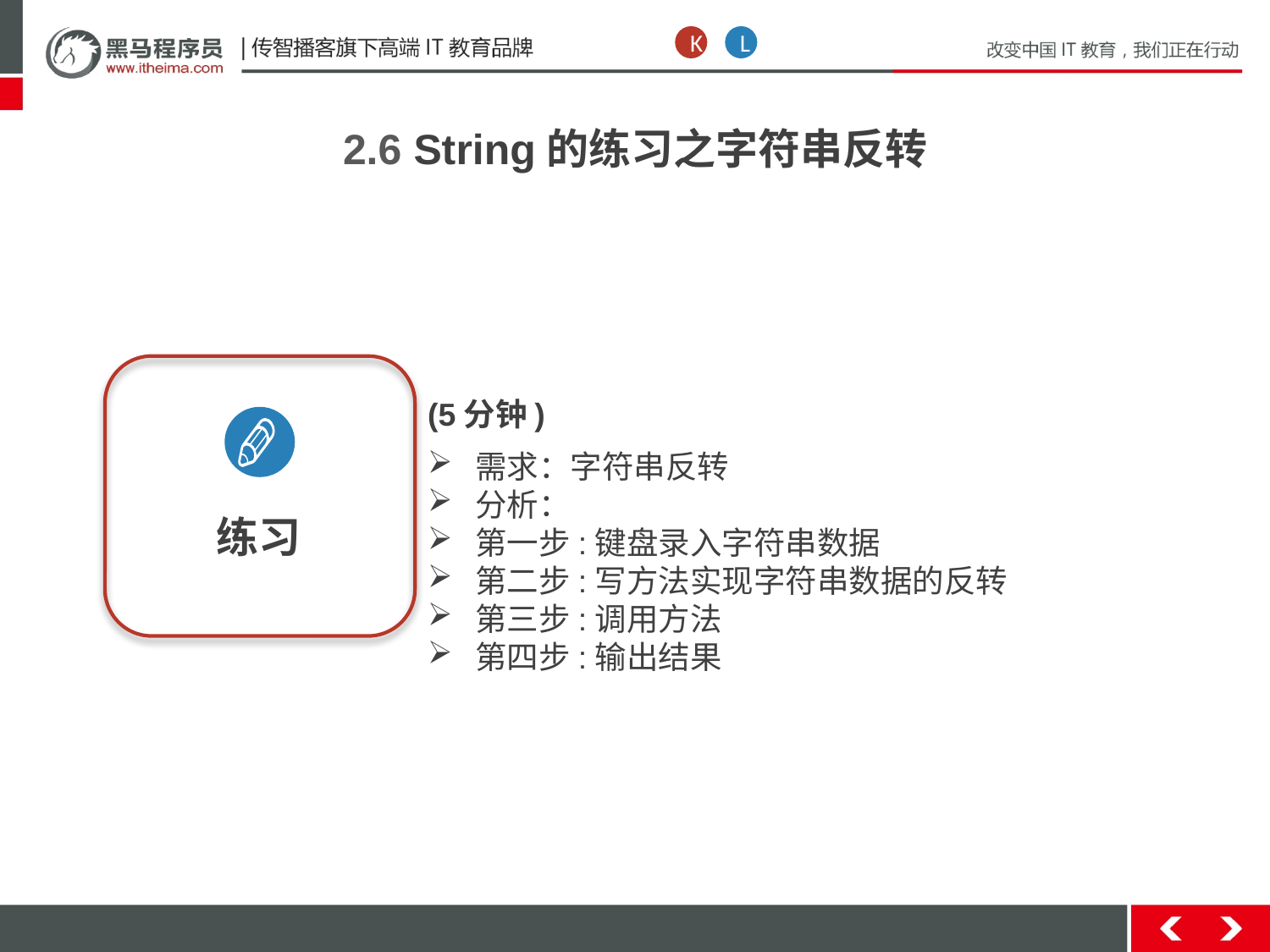

K
L
2.6 String的练习之字符串反转

练习
(5分钟)
需求：字符串反转
分析：
第一步:键盘录入字符串数据
第二步:写方法实现字符串数据的反转
第三步:调用方法
第四步:输出结果